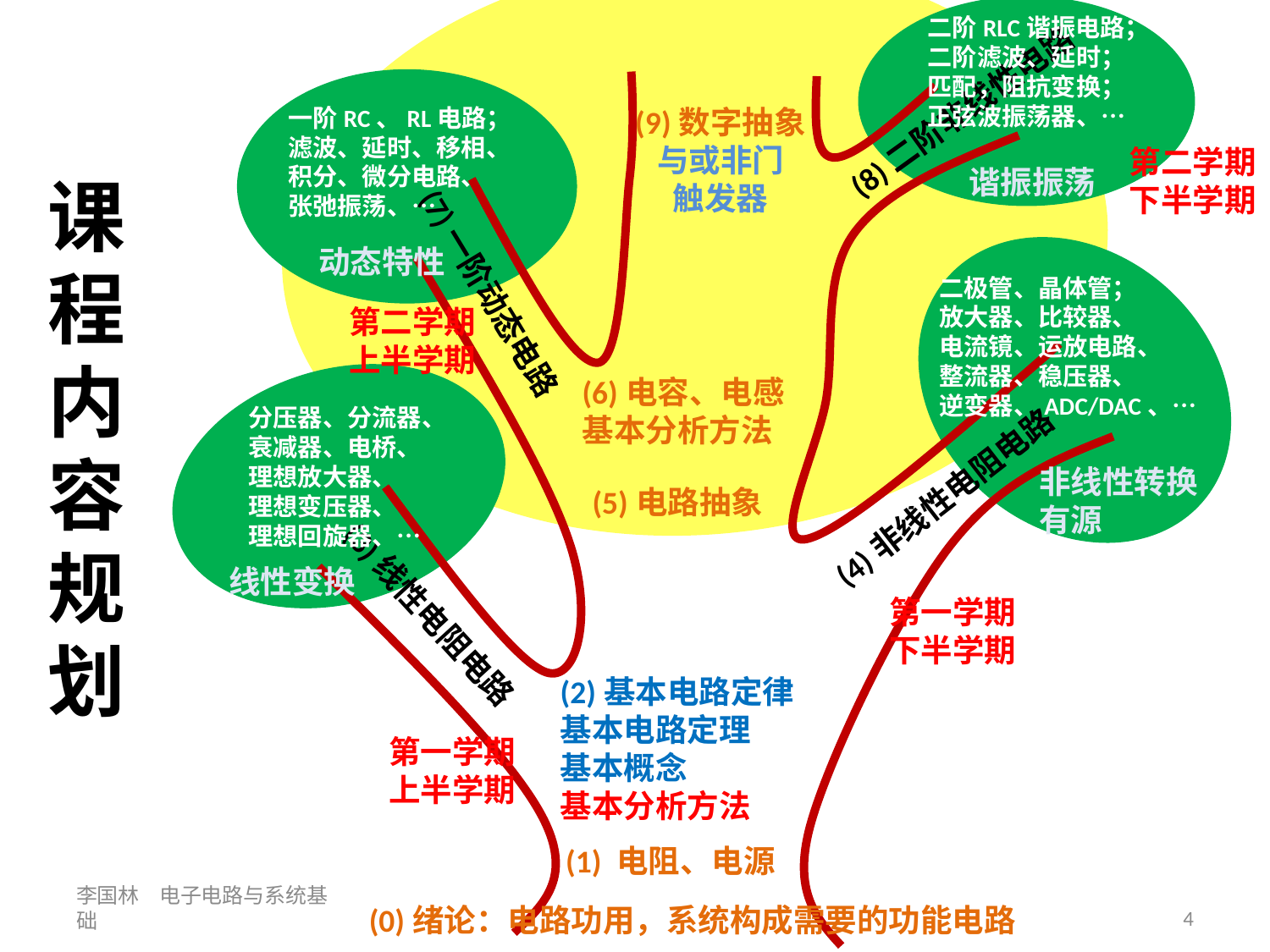

二阶RLC谐振电路；二阶滤波、延时；匹配，阻抗变换；正弦波振荡器、…

# 课程内容规划

(8)二阶非线性电路
一阶RC、RL电路；
滤波、延时、移相、
积分、微分电路、
张弛振荡、…
(9)数字抽象
与或非门
触发器

第二学期
下半学期
谐振振荡
动态特性

二极管、晶体管；
放大器、比较器、
电流镜、运放电路、
整流器、稳压器、
逆变器、ADC/DAC、…
(7)一阶动态电路
第二学期
上半学期
(6)电容、电感
基本分析方法

分压器、分流器、
衰减器、电桥、
理想放大器、
理想变压器、
理想回旋器、…

非线性转换
有源
(4)非线性电阻电路
(5)电路抽象
线性变换

第一学期
下半学期
(3)线性电阻电路
(2)基本电路定律
基本电路定理
基本概念
基本分析方法
第一学期
上半学期
(1) 电阻、电源
李国林   电子电路与系统基础
4
(0)绪论：电路功用，系统构成需要的功能电路